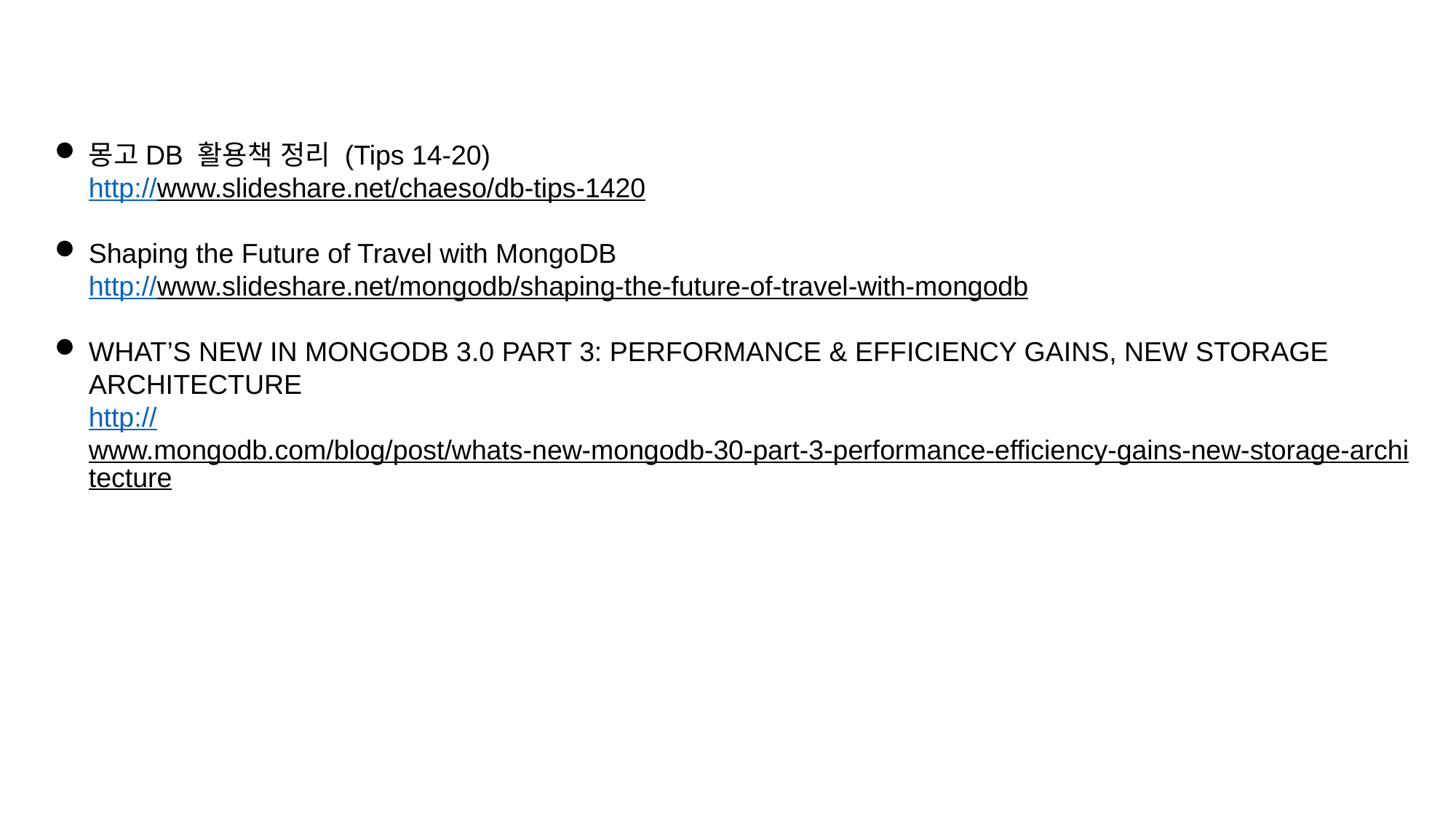

몽고DB 활용책 정리 (Tips 14-20)
http://www.slideshare.net/chaeso/db-tips-1420
Shaping the Future of Travel with MongoDB
http://www.slideshare.net/mongodb/shaping-the-future-of-travel-with-mongodb

WHAT’S NEW IN MONGODB 3.0 PART 3: PERFORMANCE & EFFICIENCY GAINS, NEW STORAGE ARCHITECTURE
http://www.mongodb.com/blog/post/whats-new-mongodb-30-part-3-performance-efficiency-gains-new-storage-architecture